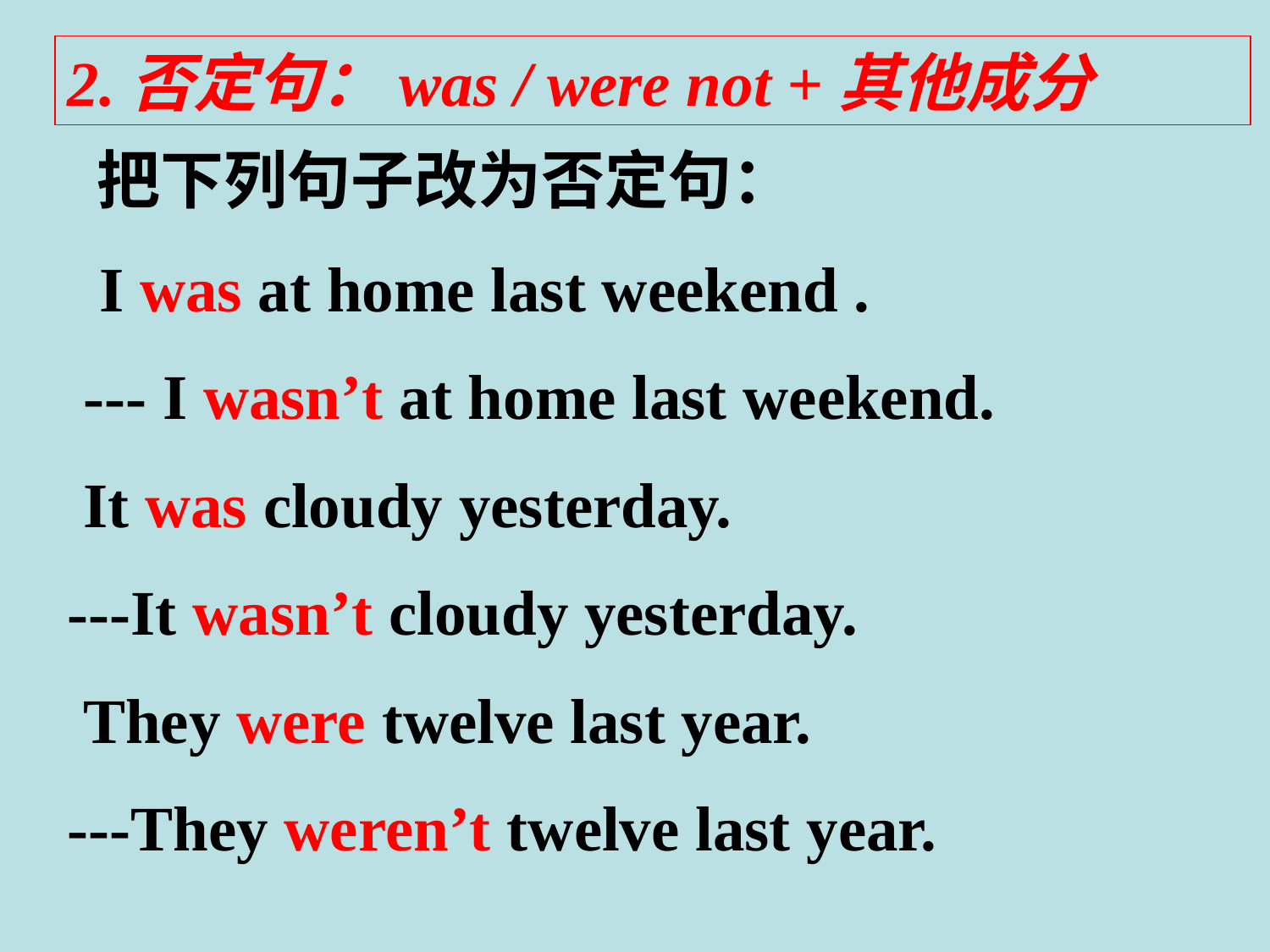

2.否定句：was / were not +其他成分
 把下列句子改为否定句：
  I was at home last weekend .
 --- I wasn’t at home last weekend.
 It was cloudy yesterday.
---It wasn’t cloudy yesterday.
 They were twelve last year.
---They weren’t twelve last year.